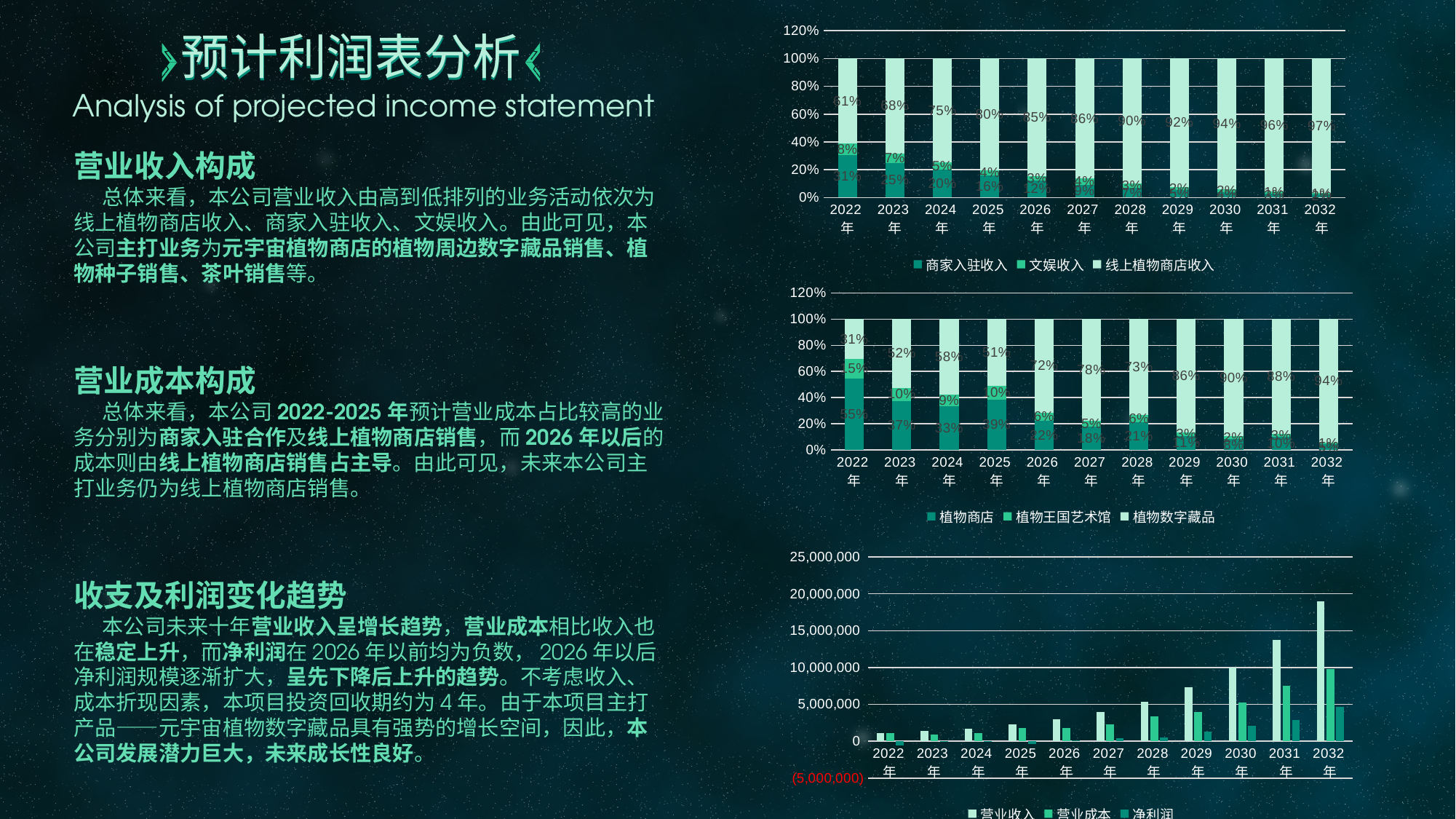

### Chart

| Category | 商家入驻收入 | 文娱收入 | 线上植物商店收入 |
|---|---|---|---|
| 2022年 | 0.305072137681492 | 0.0826529768847175 | 0.61227488543379 |
| 2023年 | 0.250020232340845 | 0.0662149336747081 | 0.683764833984447 |
| 2024年 | 0.200576967459035 | 0.0519270713131779 | 0.747495961227787 |
| 2025年 | 0.157946394865987 | 0.0399706881620145 | 0.802082916971998 |
| 2026年 | 0.122440517696488 | 0.0302887556306292 | 0.847270726672883 |
| 2027年 | 0.0916338192534671 | 0.0443163101255383 | 0.864049870620995 |
| 2028年 | 0.0698238851872933 | 0.0330092898759699 | 0.897166824936737 |
| 2029年 | 0.0527124922015934 | 0.024359448014908 | 0.922928059783499 |
| 2030年 | 0.0395100190475435 | 0.0178477763158025 | 0.942642204636654 |
| 2031年 | 0.0294534380046459 | 0.0130056393897465 | 0.957540922605608 |
| 2032年 | 0.0218666856833038 | 0.00943840444821514 | 0.968694909868481 |
预计利润表分析
预计利润表分析

Analysis of projected income statement
营业收入构成
     总体来看，本公司营业收入由高到低排列的业务活动依次为线上植物商店收入、商家入驻收入、文娱收入。由此可见，本公司主打业务为元宇宙植物商店的植物周边数字藏品销售、植物种子销售、茶叶销售等。

营业成本构成
     总体来看，本公司2022-2025年预计营业成本占比较高的业务分别为商家入驻合作及线上植物商店销售，而2026年以后的成本则由线上植物商店销售占主导。由此可见，未来本公司主打业务仍为线上植物商店销售。

收支及利润变化趋势
     本公司未来十年营业收入呈增长趋势，营业成本相比收入也在稳定上升，而净利润在2026年以前均为负数，2026年以后净利润规模逐渐扩大，呈先下降后上升的趋势。不考虑收入、成本折现因素，本项目投资回收期约为4年。由于本项目主打产品——元宇宙植物数字藏品具有强势的增长空间，因此，本公司发展潜力巨大，未来成长性良好。

### Chart

| Category | 植物商店 | 植物王国艺术馆 | 植物数字藏品 |
|---|---|---|---|
| 2022年 | 0.545852892273491 | 0.147925297862372 | 0.306221809864136 |
| 2023年 | 0.374414906215811 | 0.101465131230191 | 0.524119962553998 |
| 2024年 | 0.333279944475588 | 0.0903161510192823 | 0.57640390450513 |
| 2025年 | 0.385794111750804 | 0.104268373601986 | 0.50993751464721 |
| 2026年 | 0.22313301569411 | 0.0603059127573703 | 0.71656107154852 |
| 2027年 | 0.177105554893049 | 0.0478682761148874 | 0.775026168992063 |
| 2028年 | 0.212113609891587 | 0.0573275990801302 | 0.730558791028283 |
| 2029年 | 0.10642965472815 | 0.028765045726836 | 0.864805299545014 |
| 2030年 | 0.0810192611828472 | 0.0218976586886694 | 0.897083080128483 |
| 2031年 | 0.0977077320340532 | 0.0264077094966898 | 0.875884558469257 |
| 2032年 | 0.0458088585408826 | 0.0123810757047262 | 0.941810065754391 |

### Chart

| Category | 营业收入 | 营业成本 | 净利润 |
|---|---|---|---|
| 2022年 | 1088890.0 | 1088590.0 | -577900.0 |
| 2023年 | 1359210.0 | 886610.0 | -20070.0 |
| 2024年 | 1733200.0 | 1123830.0 | -30250.0 |
| 2025年 | 2251650.0 | 1770815.0 | -401885.0 |
| 2026年 | 2971399.72 | 1756710.0 | 167378.20008 |
| 2027年 | 3971710.0 | 2264130.0 | 432482.4 |
| 2028年 | 5363010.37 | 3348300.0 | 490014.02016 |
| 2029年 | 7299330.0 | 3942980.0 | 1345336.02 |
| 2030年 | 9995290.0 | 5298740.0 | 2100966.0 |
| 2031年 | 13750150.0 | 7565215.0 | 2844605.4 |
| 2032年 | 18981020.0 | 9807710.0 | 4658908.8 |